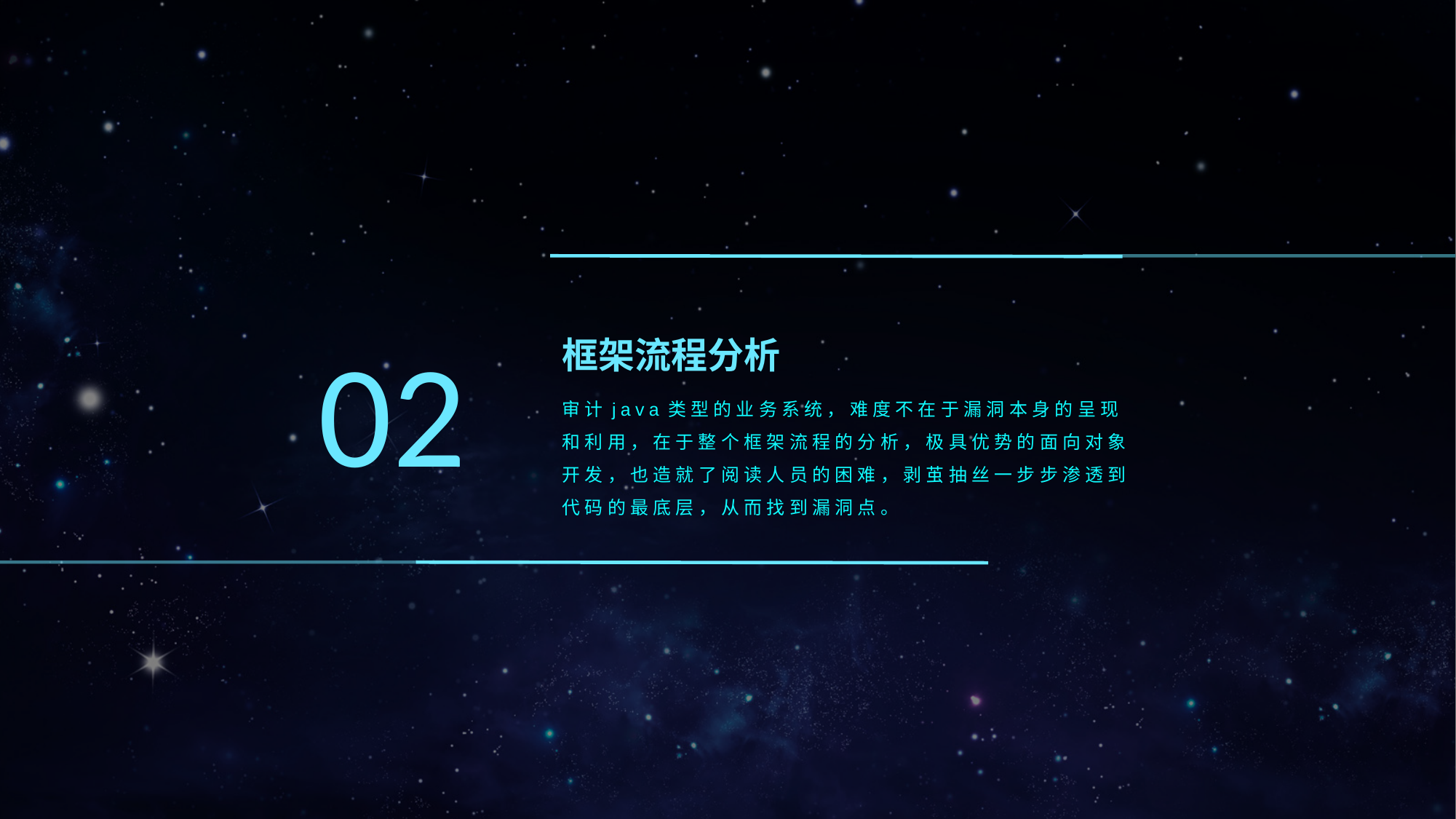

02
框架流程分析
审计java类型的业务系统，难度不在于漏洞本身的呈现和利用，在于整个框架流程的分析，极具优势的面向对象开发，也造就了阅读人员的困难，剥茧抽丝一步步渗透到代码的最底层，从而找到漏洞点。